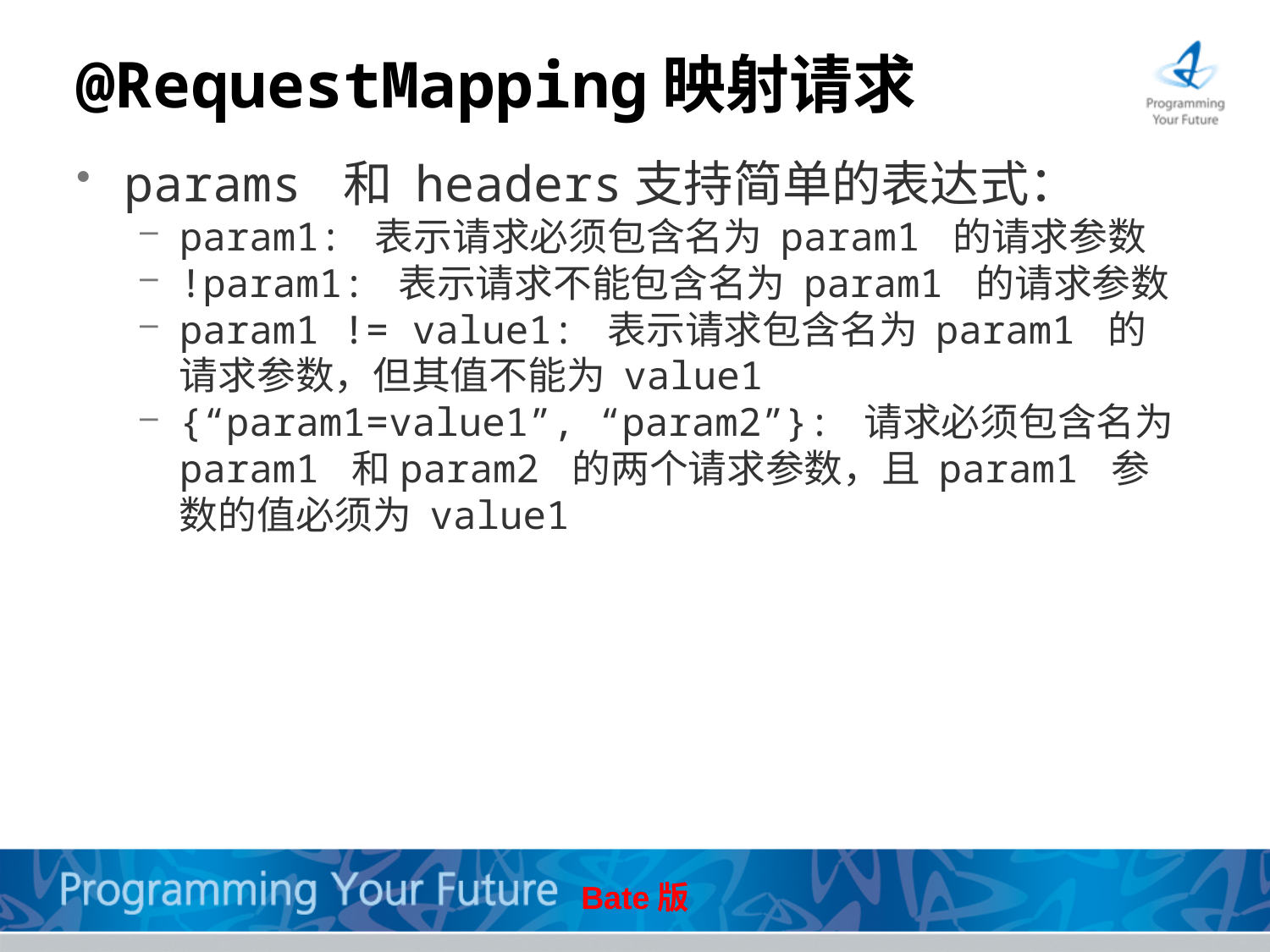

# @RequestMapping映射请求
params 和 headers支持简单的表达式：
param1: 表示请求必须包含名为 param1 的请求参数
!param1: 表示请求不能包含名为 param1 的请求参数
param1 != value1: 表示请求包含名为 param1 的请求参数，但其值不能为 value1
{“param1=value1”, “param2”}: 请求必须包含名为 param1 和param2 的两个请求参数，且 param1 参数的值必须为 value1